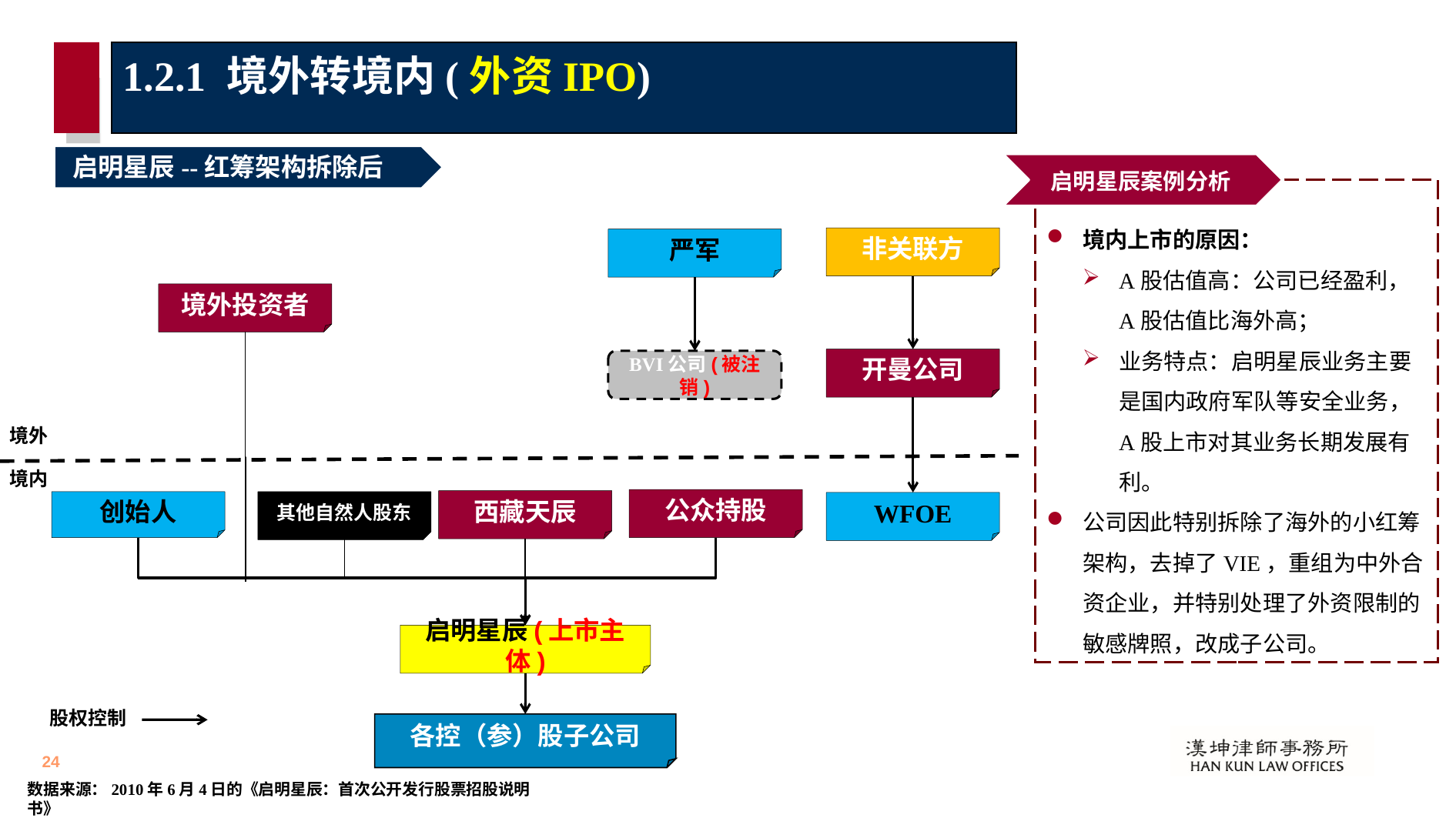

1.2.1 境外转境内(外资IPO)

启明星辰--红筹架构拆除后

启明星辰案例分析

境内上市的原因：
A股估值高：公司已经盈利，A股估值比海外高；
业务特点：启明星辰业务主要是国内政府军队等安全业务，A股上市对其业务长期发展有利。
公司因此特别拆除了海外的小红筹架构，去掉了VIE，重组为中外合资企业，并特别处理了外资限制的敏感牌照，改成子公司。
非关联方
严军
境外投资者
开曼公司
BVI公司(被注销)
境外
境内
公众持股
西藏天辰
创始人
其他自然人股东
WFOE
启明星辰(上市主体)
股权控制
各控（参）股子公司

数据来源：2010年6月4日的《启明星辰：首次公开发行股票招股说明书》